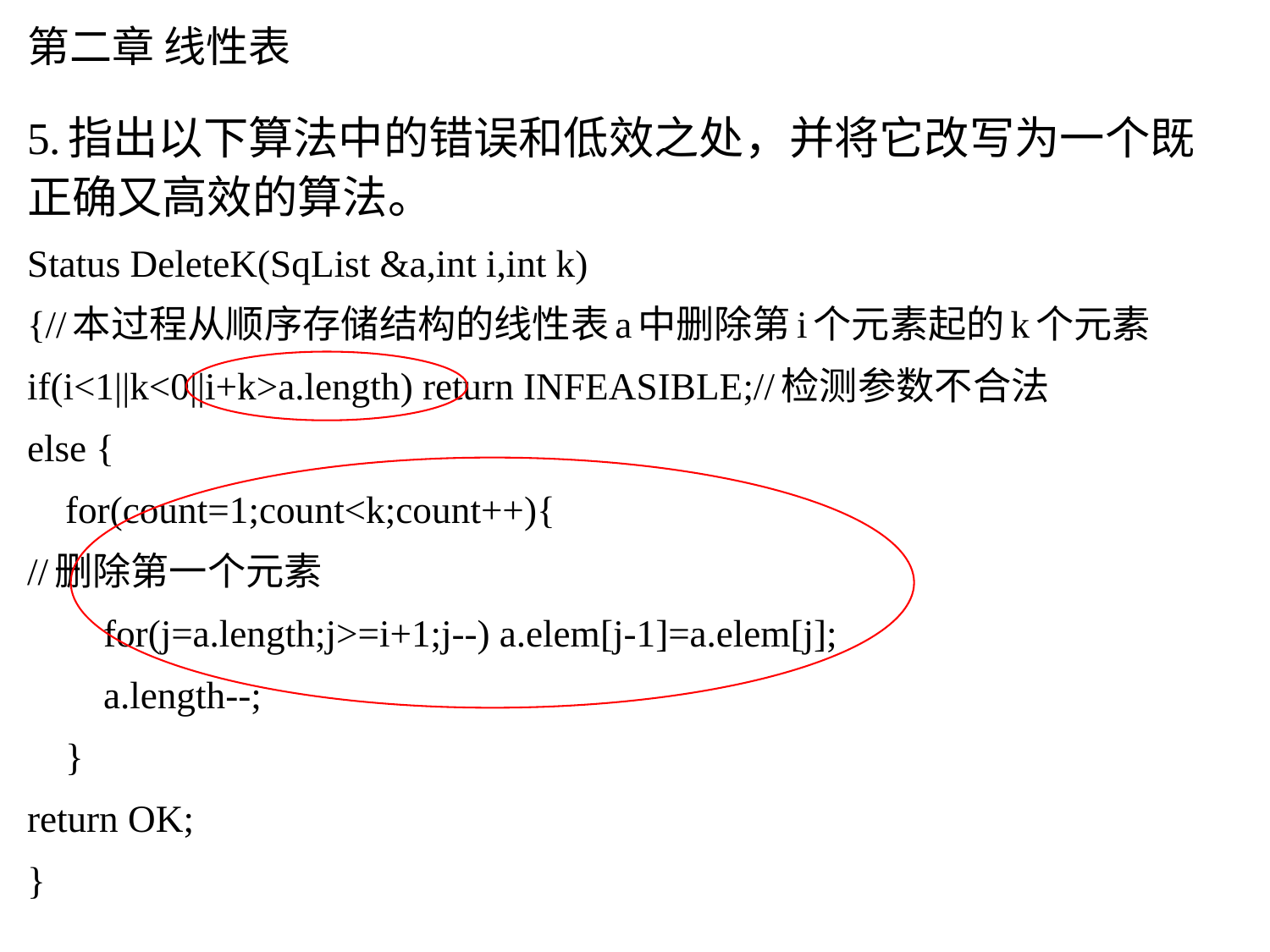

# 第二章 线性表
5.指出以下算法中的错误和低效之处，并将它改写为一个既正确又高效的算法。
Status DeleteK(SqList &a,int i,int k)
{//本过程从顺序存储结构的线性表a中删除第i个元素起的k个元素
if(i<1||k<0||i+k>a.length) return INFEASIBLE;//检测参数不合法
else {
    for(count=1;count<k;count++){
//删除第一个元素
        for(j=a.length;j>=i+1;j--) a.elem[j-1]=a.elem[j];
        a.length--;
    }
return OK;
}